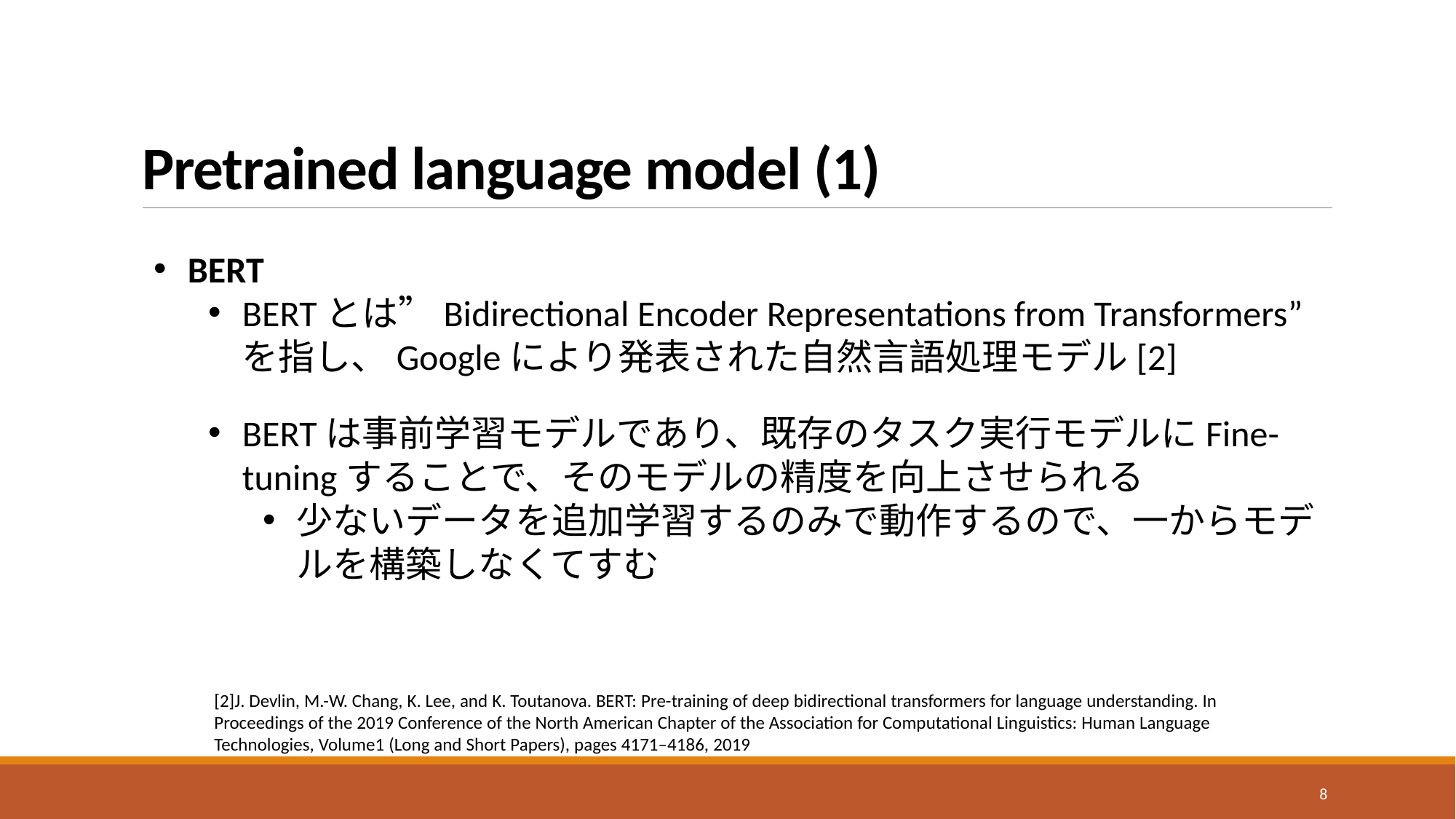

# Pretrained language model (1)
BERT
BERTとは”Bidirectional Encoder Representations from Transformers”を指し、Googleにより発表された自然言語処理モデル[2]

BERTは事前学習モデルであり、既存のタスク実行モデルにFine-tuningすることで、そのモデルの精度を向上させられる
少ないデータを追加学習するのみで動作するので、一からモデルを構築しなくてすむ
[2]J. Devlin, M.-W. Chang, K. Lee, and K. Toutanova. BERT: Pre-training of deep bidirectional transformers for language understanding. In Proceedings of the 2019 Conference of the North American Chapter of the Association for Computational Linguistics: Human Language Technologies, Volume1 (Long and Short Papers), pages 4171–4186, 2019
8